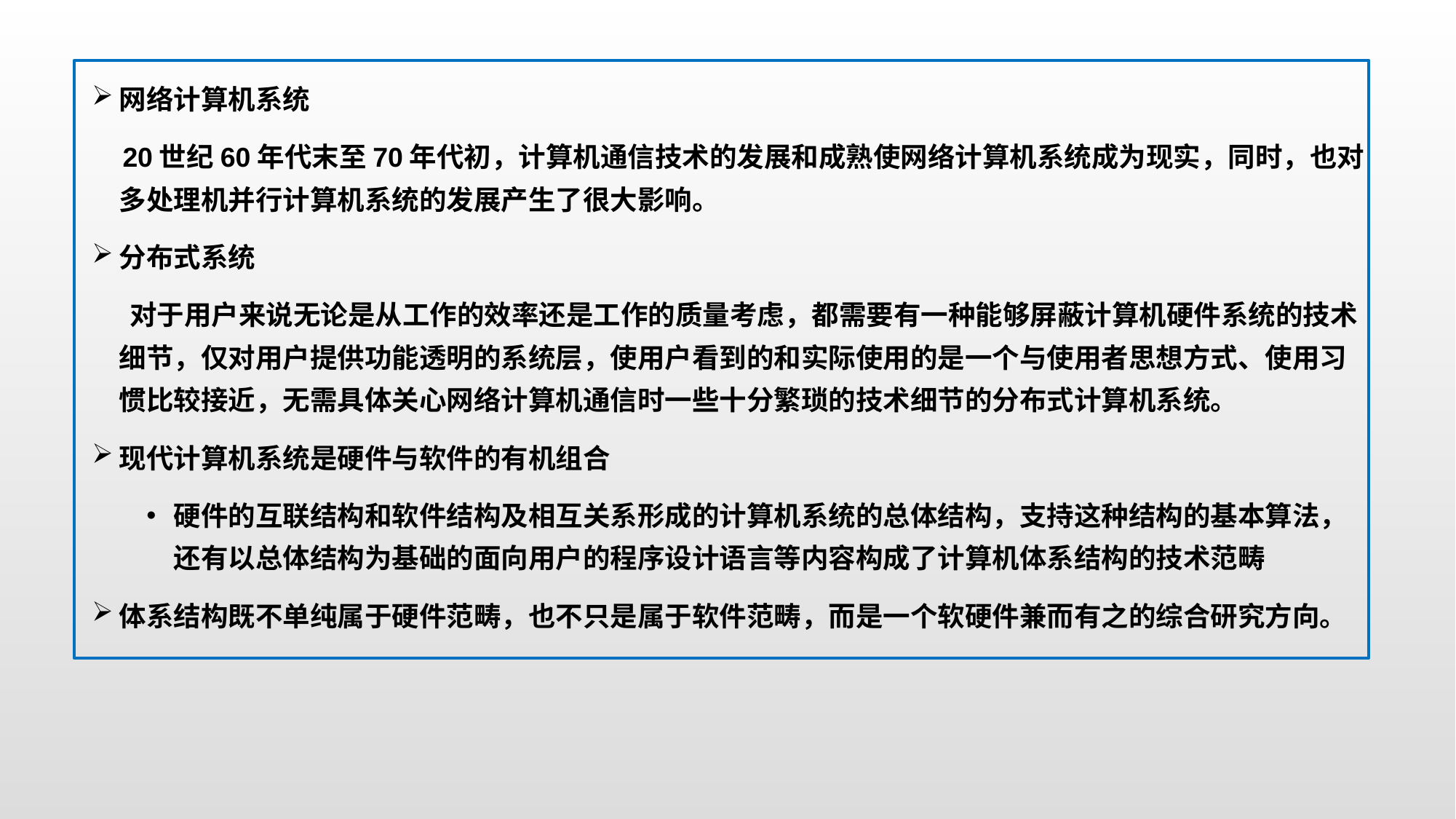

网络计算机系统
    20世纪60年代末至70年代初，计算机通信技术的发展和成熟使网络计算机系统成为现实，同时，也对多处理机并行计算机系统的发展产生了很大影响。
分布式系统
     对于用户来说无论是从工作的效率还是工作的质量考虑，都需要有一种能够屏蔽计算机硬件系统的技术细节，仅对用户提供功能透明的系统层，使用户看到的和实际使用的是一个与使用者思想方式、使用习惯比较接近，无需具体关心网络计算机通信时一些十分繁琐的技术细节的分布式计算机系统。
现代计算机系统是硬件与软件的有机组合
硬件的互联结构和软件结构及相互关系形成的计算机系统的总体结构，支持这种结构的基本算法，还有以总体结构为基础的面向用户的程序设计语言等内容构成了计算机体系结构的技术范畴
体系结构既不单纯属于硬件范畴，也不只是属于软件范畴，而是一个软硬件兼而有之的综合研究方向。

56